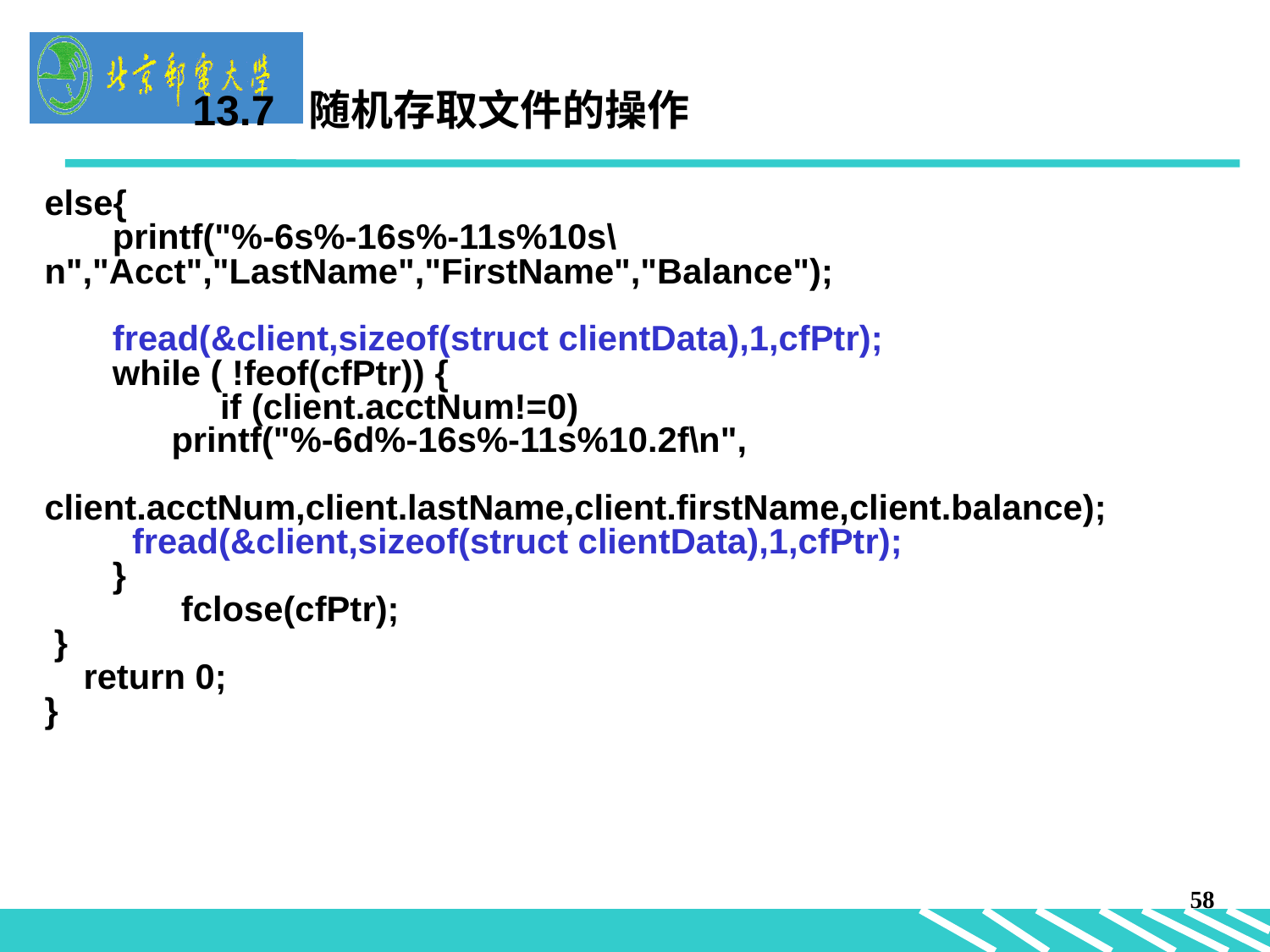

13.7  随机存取文件的操作
else{
       printf("%-6s%-16s%-11s%10s\n","Acct","LastName","FirstName","Balance");

       fread(&client,sizeof(struct clientData),1,cfPtr);
       while ( !feof(cfPtr)) {
    	     if (client.acctNum!=0)
          	printf("%-6d%-16s%-11s%10.2f\n",
                client.acctNum,client.lastName,client.firstName,client.balance);
         fread(&client,sizeof(struct clientData),1,cfPtr);
       }
   	 fclose(cfPtr);
 }
    return 0;
}
58